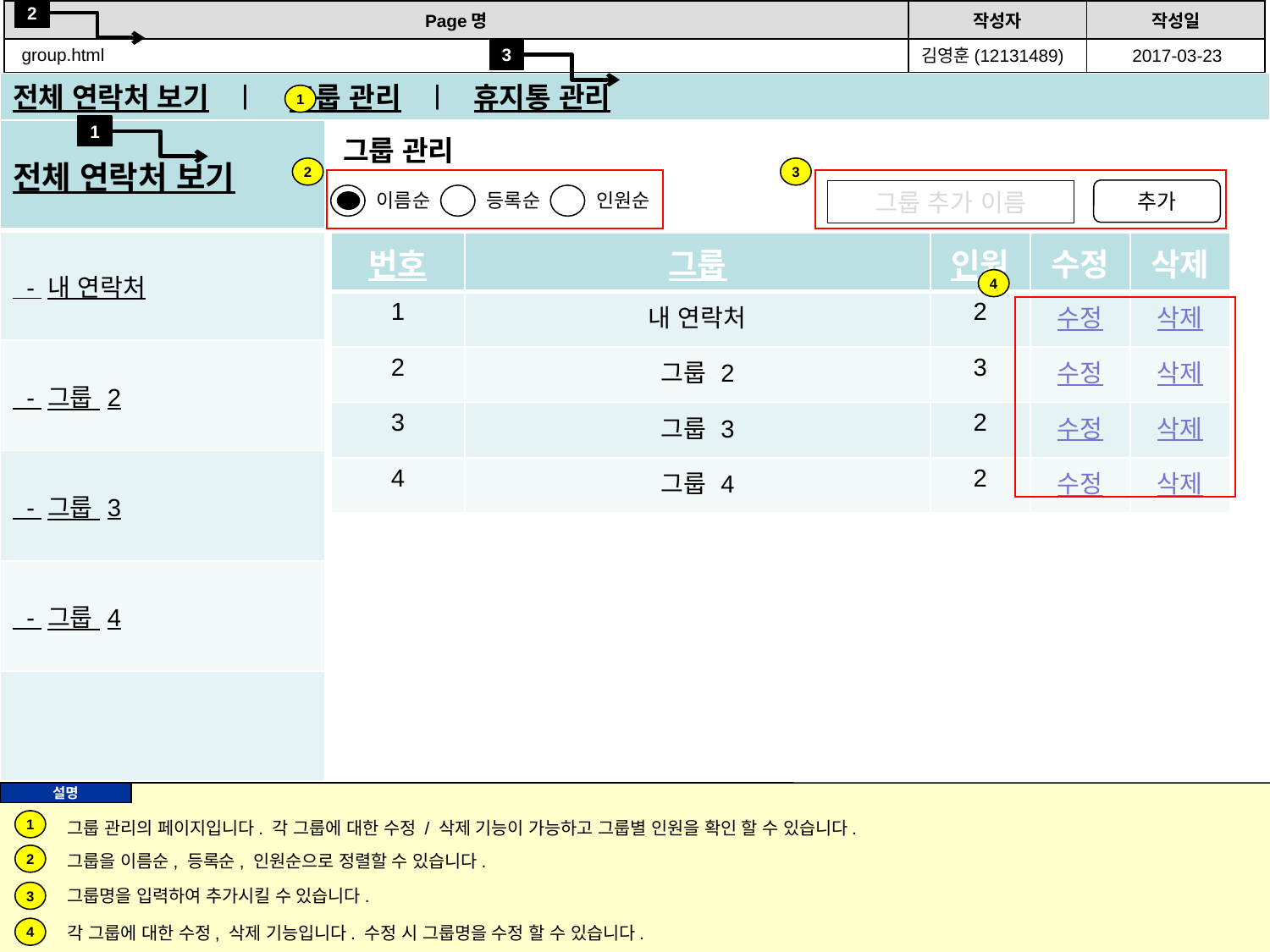

2
group.html
김영훈(12131489)
2017-03-23
3
전체 연락처 보기   ㅣ    그룹 관리   ㅣ   휴지통 관리
1
1
| 전체 연락처 보기 |
| --- |
| - 내 연락처 |
| - 그룹 2 |
| - 그룹 3 |
| - 그룹 4 |
|  |
그룹 관리
2
3

추가
그룹 추가 이름
이름순
등록순
인원순

| 번호 | 그룹 | 인원 | 수정 | 삭제 |
| --- | --- | --- | --- | --- |
| 1 | 내 연락처 | 2 | 수정 | 삭제 |
| 2 | 그룹 2 | 3 | 수정 | 삭제 |
| 3 | 그룹 3 | 2 | 수정 | 삭제 |
| 4 | 그룹 4 | 2 | 수정 | 삭제 |
4

1
그룹 관리의 페이지입니다. 각 그룹에 대한 수정 / 삭제 기능이 가능하고 그룹별 인원을 확인 할 수 있습니다.
그룹을 이름순, 등록순, 인원순으로 정렬할 수 있습니다.
2
그룹명을 입력하여 추가시킬 수 있습니다.
3
각 그룹에 대한 수정, 삭제 기능입니다. 수정 시 그룹명을 수정 할 수 있습니다.
4